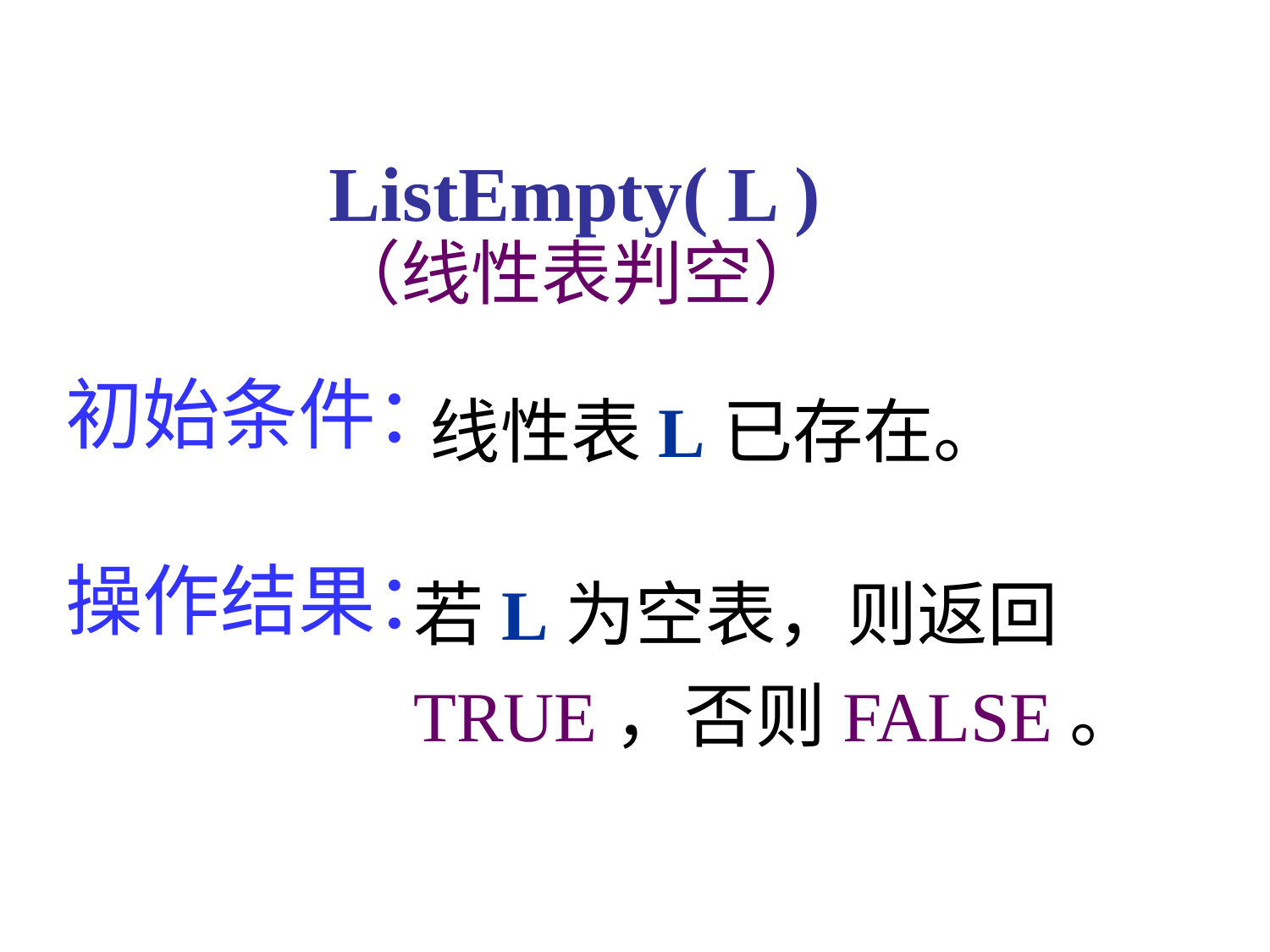

ListEmpty( L )

（线性表判空）
初始条件：

操作结果：
线性表L已存在。
若L为空表，则返回
TRUE，否则FALSE。